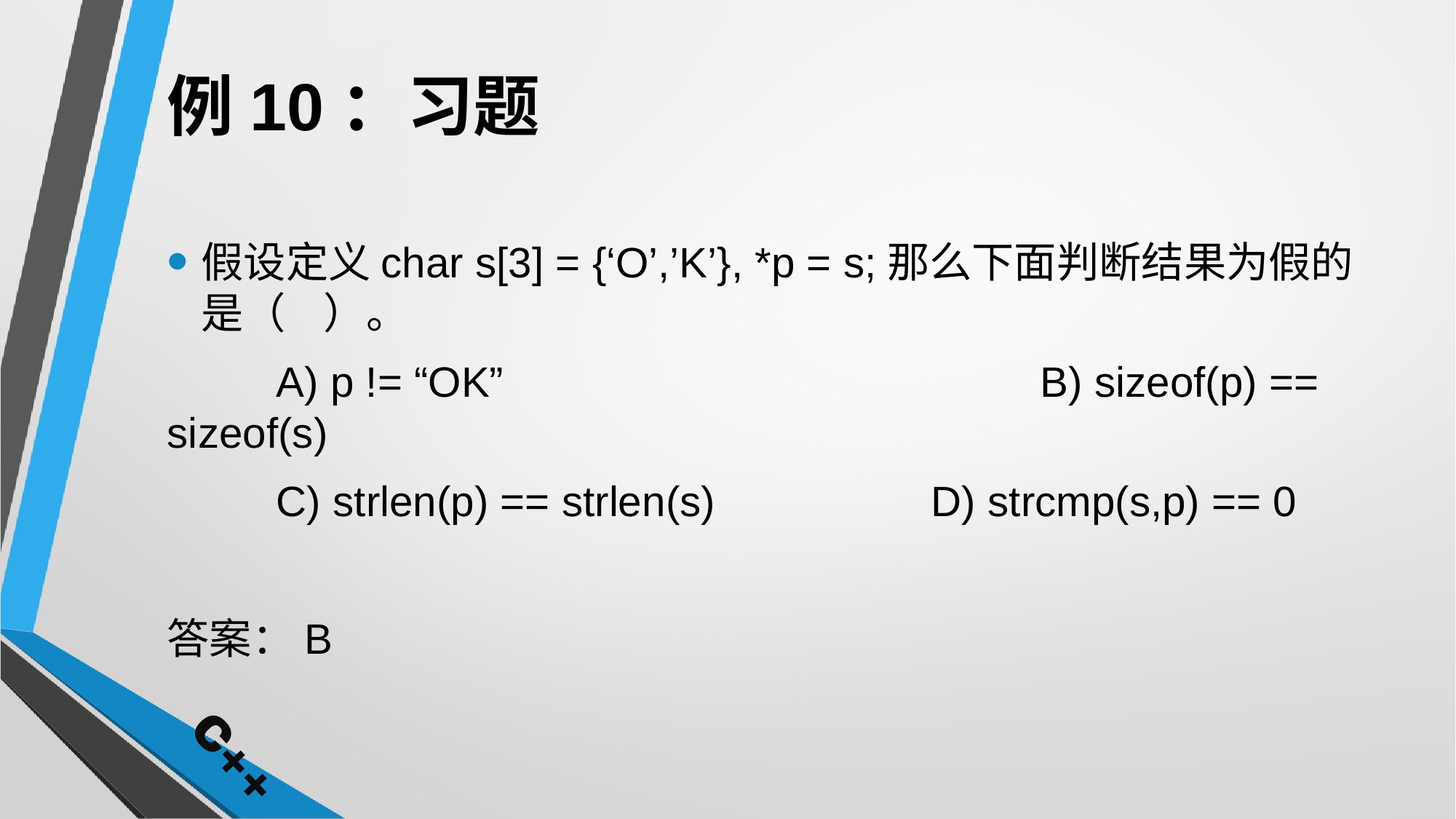

# 例10：习题
假设定义char s[3] = {‘O’,’K’}, *p = s;那么下面判断结果为假的是（    ）。
	A) p != “OK”					B) sizeof(p) == sizeof(s)
	C) strlen(p) == strlen(s)		D) strcmp(s,p) == 0

答案：B